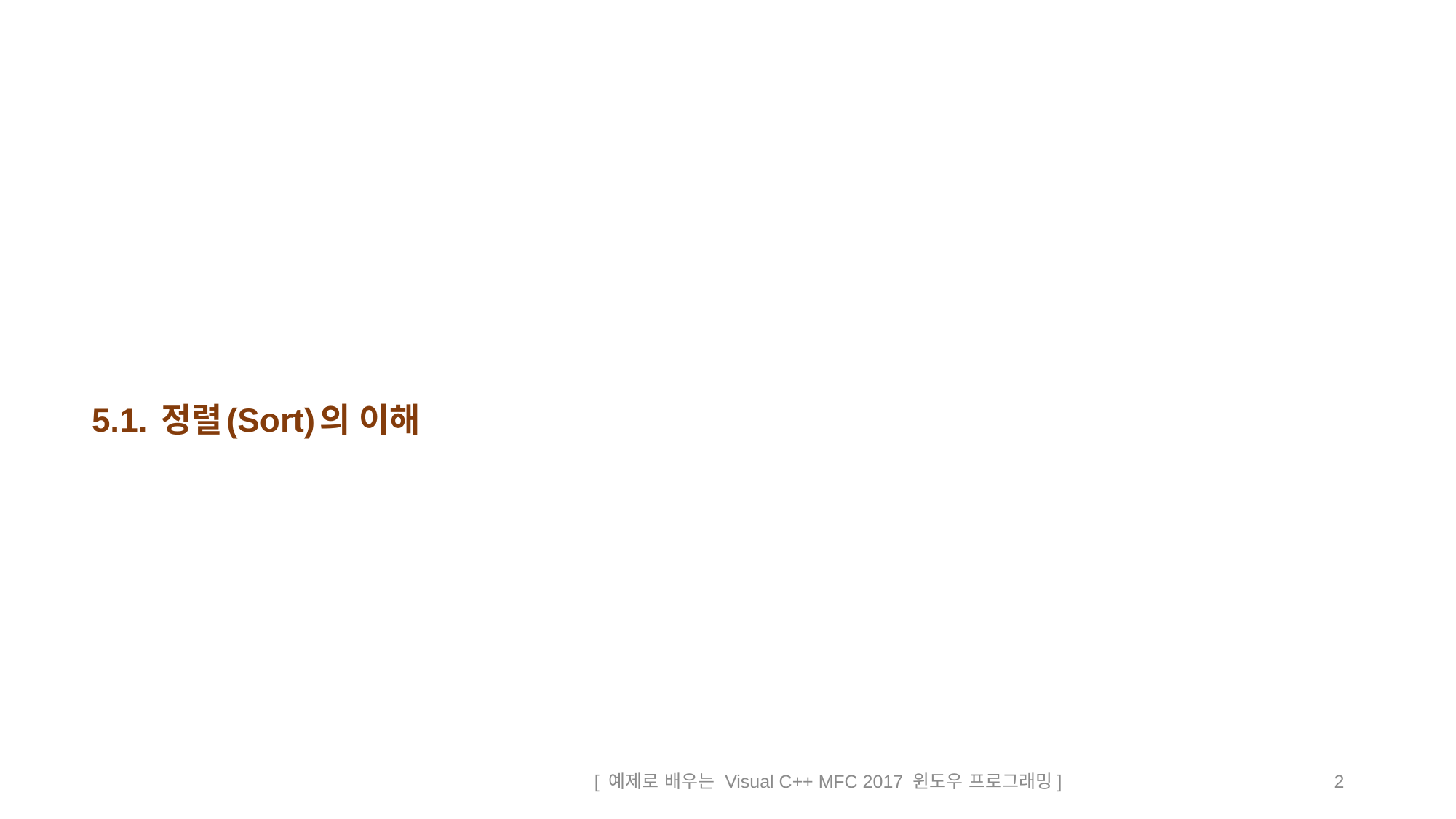

# 5.1. 정렬(Sort)의 이해
[ 예제로 배우는 Visual C++ MFC 2017 윈도우 프로그래밍]
2